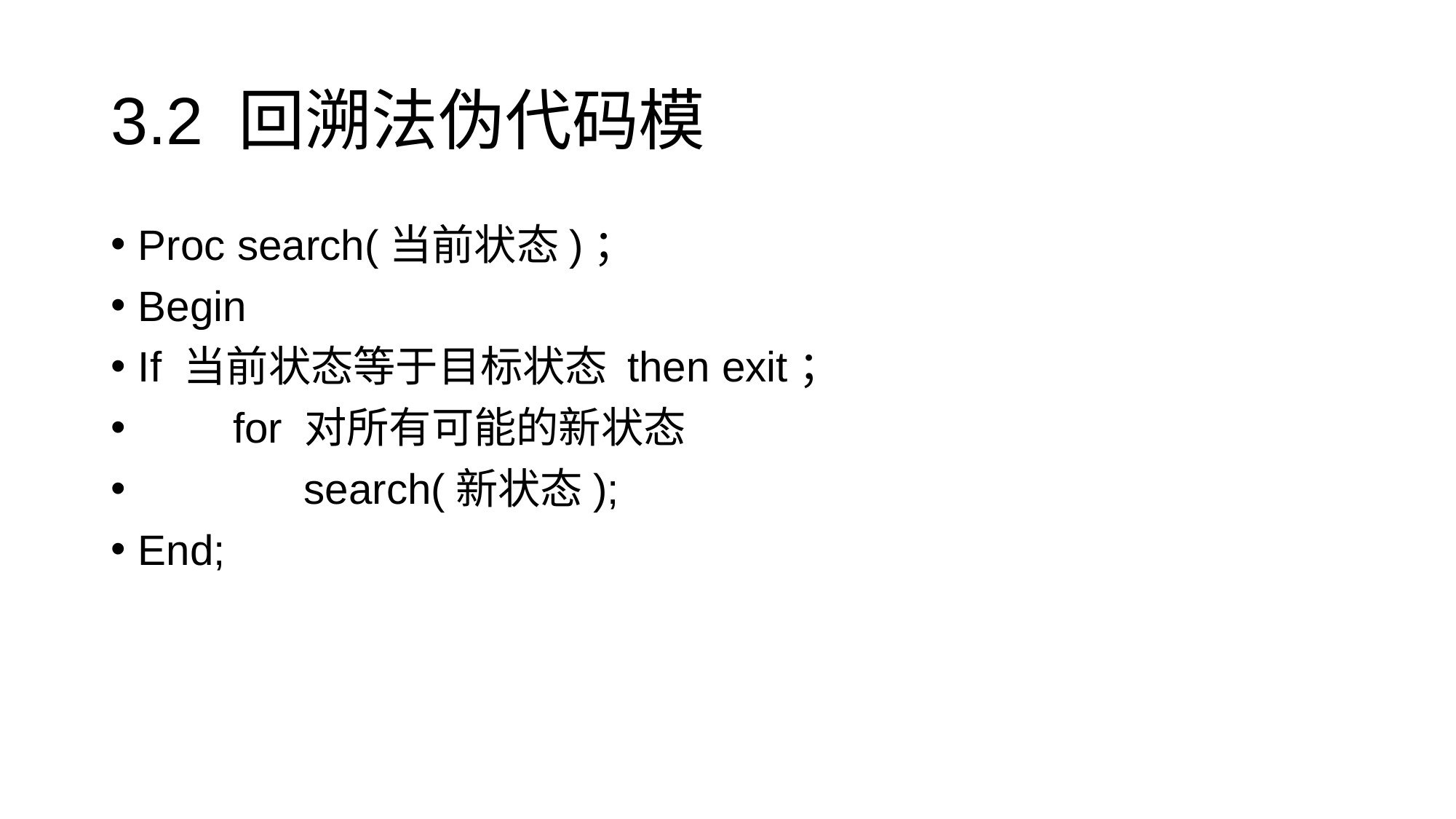

# 3.2 回溯法伪代码模
Proc search(当前状态)；
Begin
If 当前状态等于目标状态 then exit；
        for 对所有可能的新状态
              search(新状态);
End;